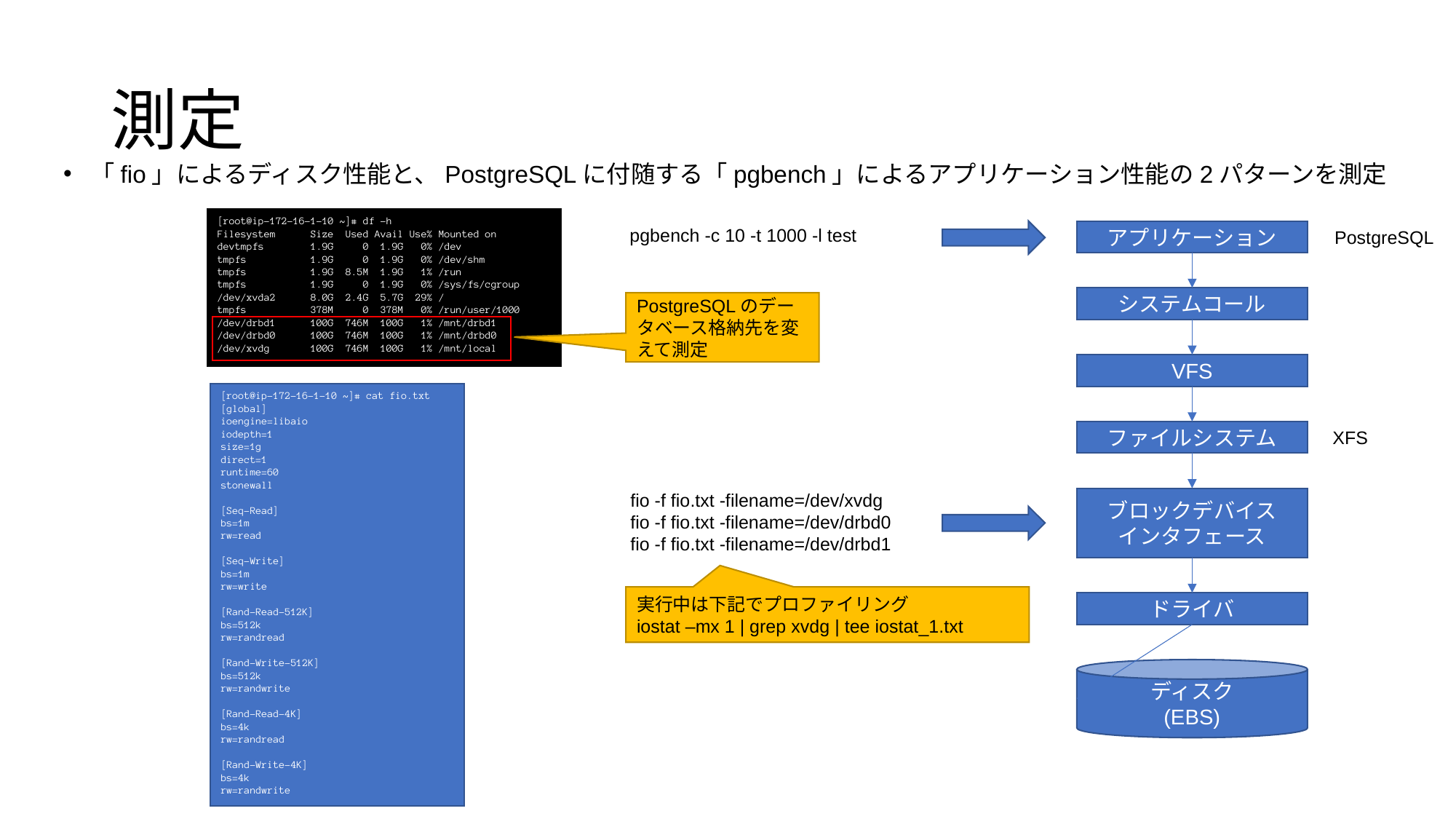

# 測定
「fio」によるディスク性能と、PostgreSQLに付随する「pgbench」によるアプリケーション性能の2パターンを測定
[root@ip-172-16-1-10 ~]# df -h
Filesystem      Size  Used Avail Use% Mounted on
devtmpfs        1.9G     0  1.9G   0% /dev
tmpfs           1.9G     0  1.9G   0% /dev/shm
tmpfs           1.9G  8.5M  1.9G   1% /run
tmpfs           1.9G     0  1.9G   0% /sys/fs/cgroup
/dev/xvda2      8.0G  2.4G  5.7G  29% /
tmpfs           378M     0  378M   0% /run/user/1000
/dev/drbd1      100G  746M  100G   1% /mnt/drbd1
/dev/drbd0      100G  746M  100G   1% /mnt/drbd0
/dev/xvdg       100G  746M  100G   1% /mnt/local
pgbench -c 10 -t 1000 -l test

アプリケーション
PostgreSQL
システムコール
PostgreSQLのデータベース格納先を変えて測定

VFS
[root@ip-172-16-1-10 ~]# cat fio.txt
[global]
ioengine=libaio
iodepth=1
size=1g
direct=1
runtime=60
stonewall

[Seq-Read]
bs=1m
rw=read

[Seq-Write]
bs=1m
rw=write

[Rand-Read-512K]
bs=512k
rw=randread

[Rand-Write-512K]
bs=512k
rw=randwrite

[Rand-Read-4K]
bs=4k
rw=randread

[Rand-Write-4K]
bs=4k
rw=randwrite
XFS
ファイルシステム
fio -f fio.txt -filename=/dev/xvdg
fio -f fio.txt -filename=/dev/drbd0
fio -f fio.txt -filename=/dev/drbd1
ブロックデバイス
インタフェース

実行中は下記でプロファイリング
iostat –mx 1 | grep xvdg | tee iostat_1.txt
ドライバ
ディスク
(EBS)